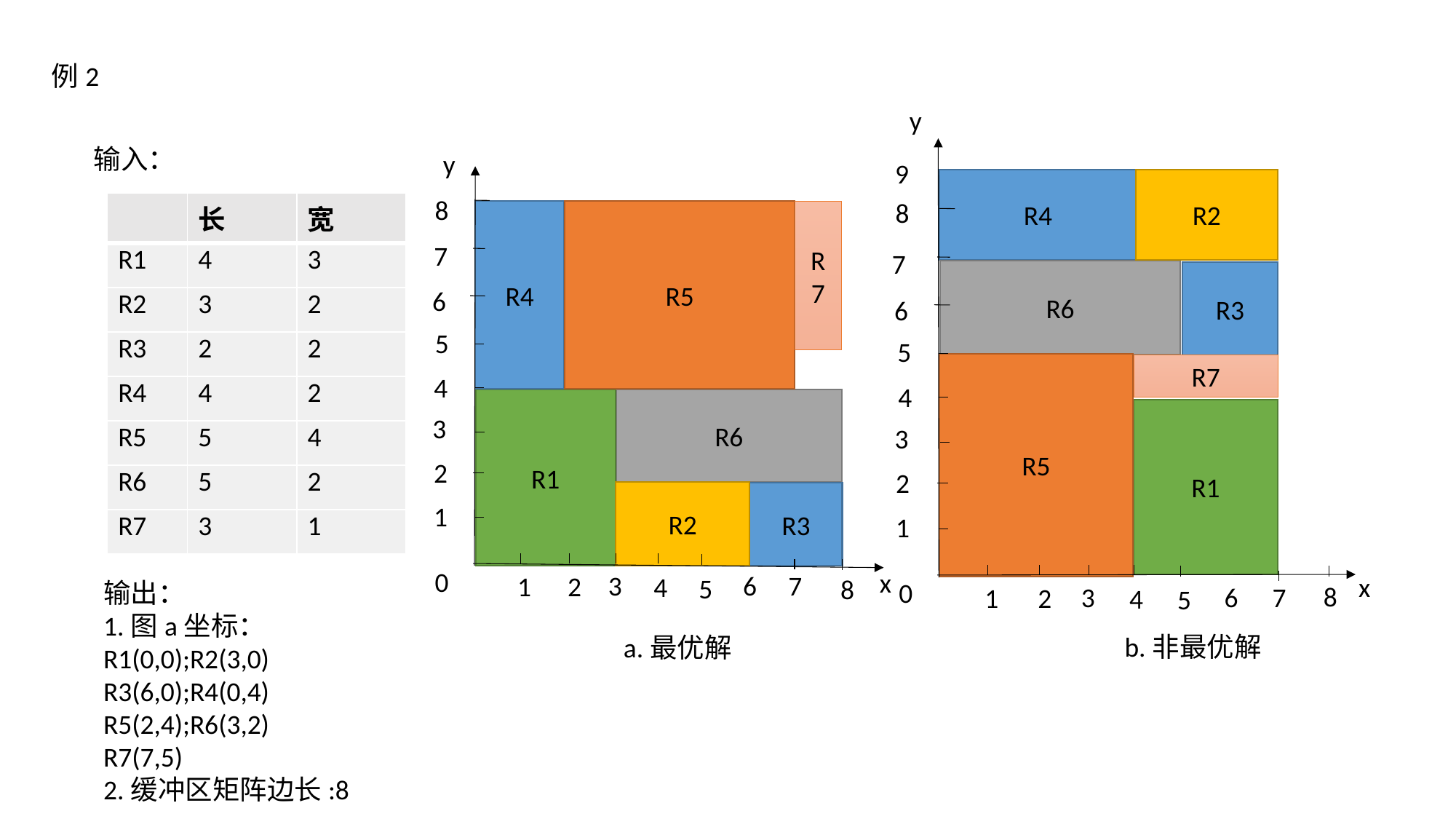

例2
y
9
8
7
6
5
4
3
2
1
x
0
8
7
6
3
2
1
4
5
R2
R6
R3
R5
R1
R4
R7
输入：
y
8
7
6
5
4
3
2
1
0
x
7
6
3
2
1
4
5
8
R4
R5
R7
R1
R6
R2
R3
|  | 长 | 宽 |
| --- | --- | --- |
| R1 | 4 | 3 |
| R2 | 3 | 2 |
| R3 | 2 | 2 |
| R4 | 4 | 2 |
| R5 | 5 | 4 |
| R6 | 5 | 2 |
| R7 | 3 | 1 |
输出：
1.图a坐标：
R1(0,0);R2(3,0)
R3(6,0);R4(0,4)
R5(2,4);R6(3,2)
R7(7,5)
2.缓冲区矩阵边长:8

b.非最优解
a.最优解